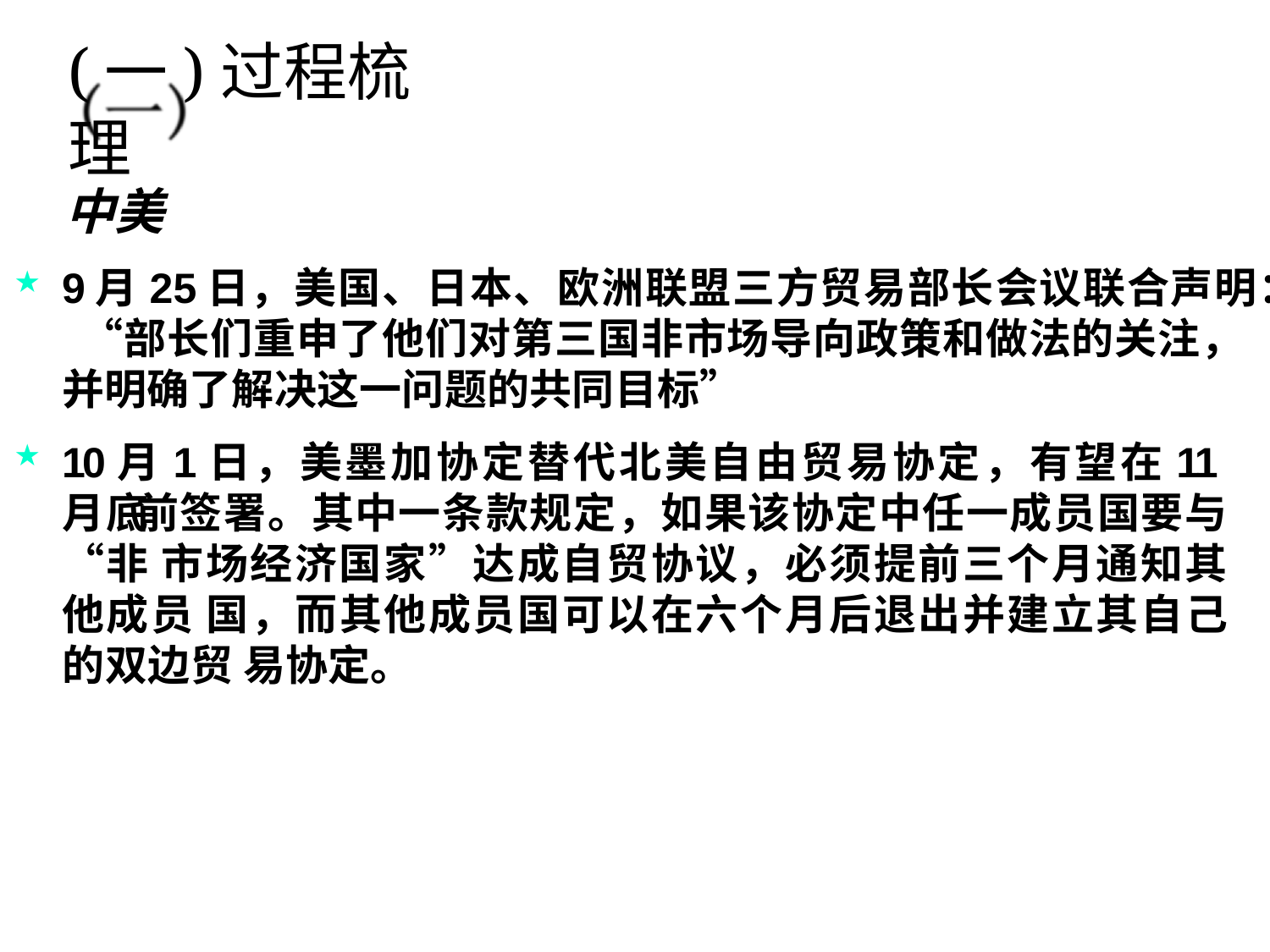

# (一)过程梳理
中美
9月25日，美国、日本、欧洲联盟三方贸易部长会议联合声明：  “部长们重申了他们对第三国非市场导向政策和做法的关注，  并明确了解决这一问题的共同目标”
10月1日，美墨加协定替代北美自由贸易协定，有望在11月底 前签署。其中一条款规定，如果该协定中任一成员国要与“非 市场经济国家”达成自贸协议，必须提前三个月通知其他成员 国，而其他成员国可以在六个月后退出并建立其自己的双边贸 易协定。